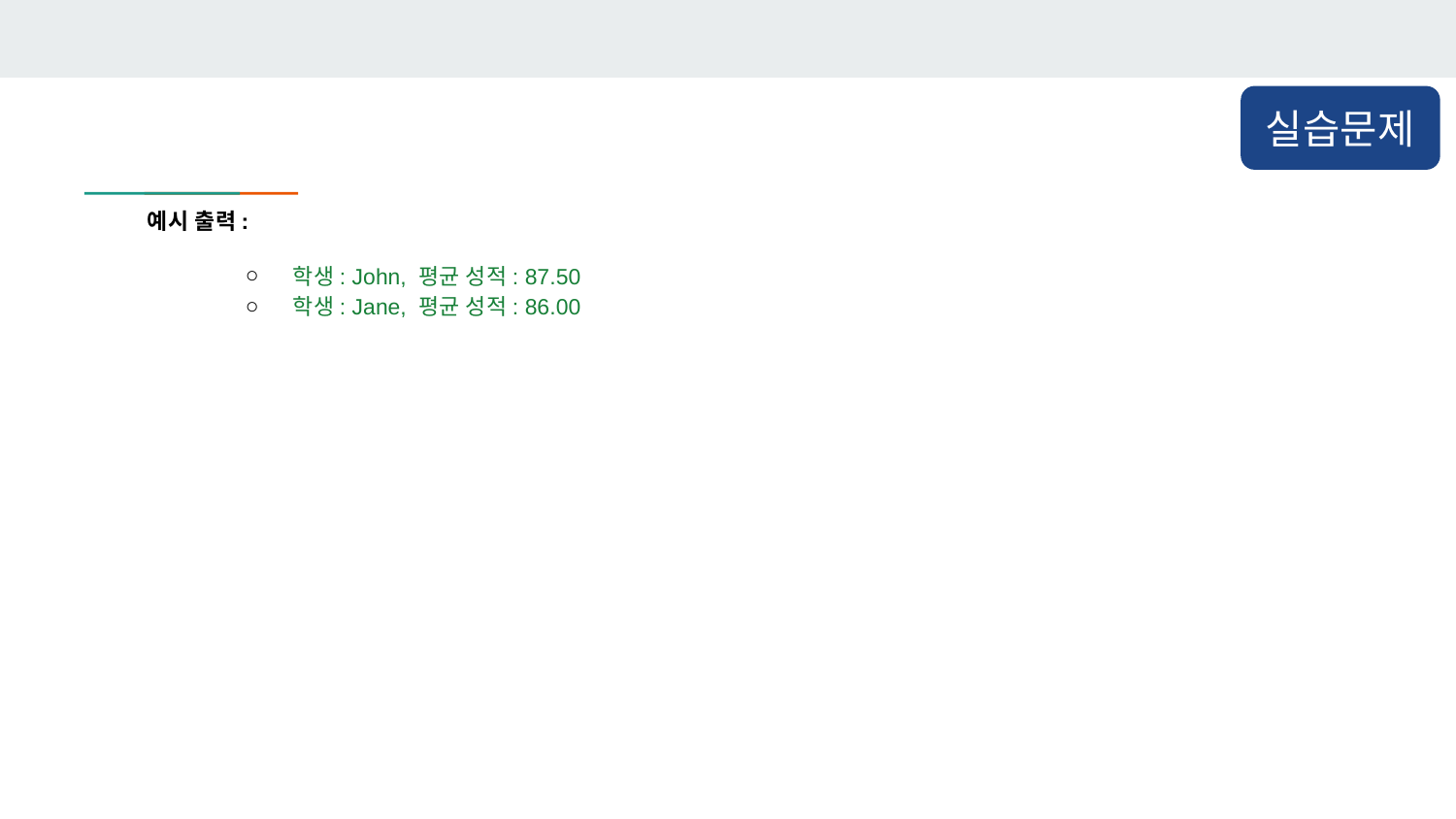

실습문제
예시 출력:
학생: John, 평균 성적: 87.50
학생: Jane, 평균 성적: 86.00

​